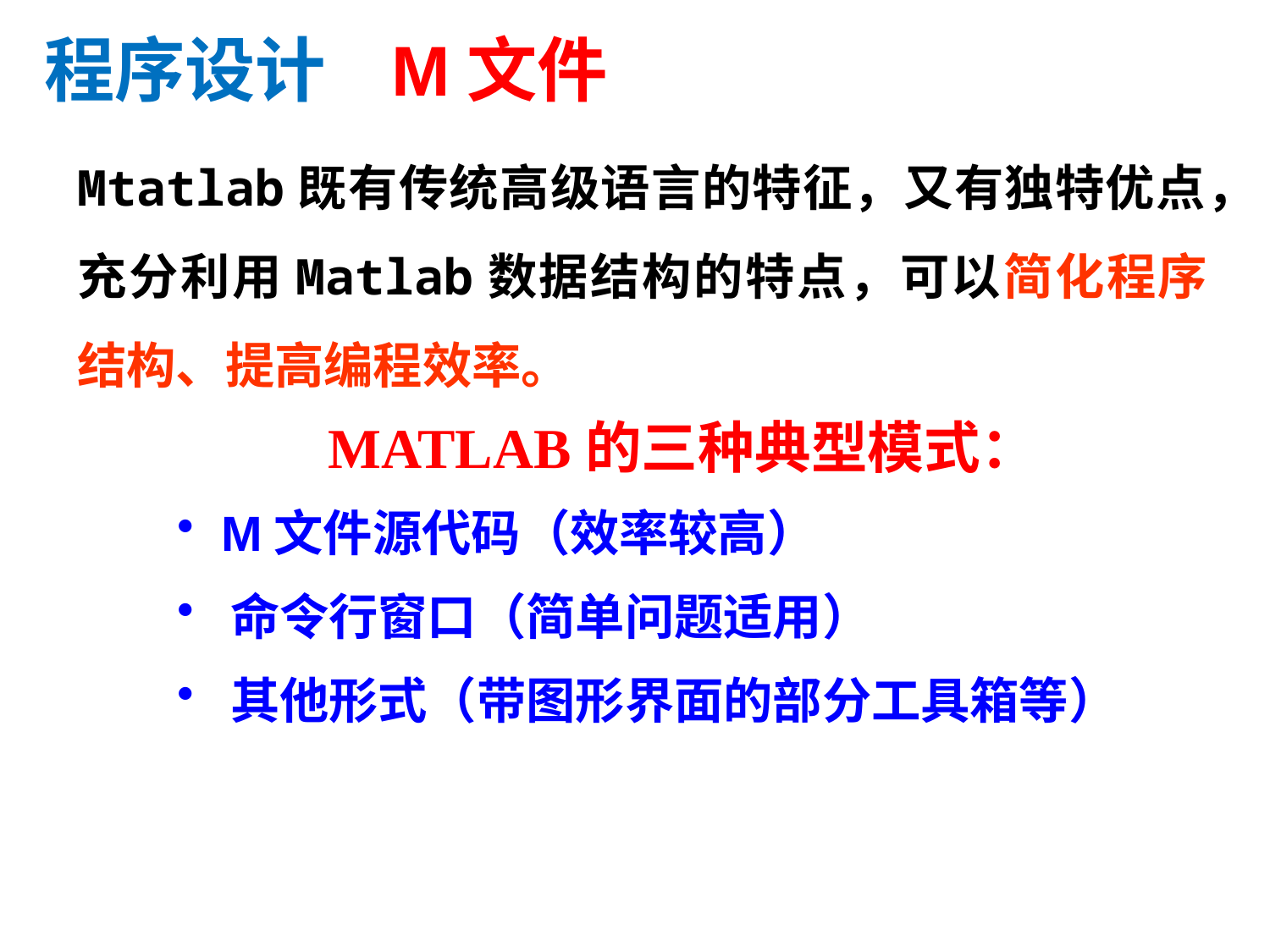

程序设计   M文件
Mtatlab既有传统高级语言的特征，又有独特优点，充分利用Matlab数据结构的特点，可以简化程序结构、提高编程效率。
MATLAB的三种典型模式：
 M文件源代码（效率较高）
 命令行窗口（简单问题适用）
 其他形式（带图形界面的部分工具箱等）